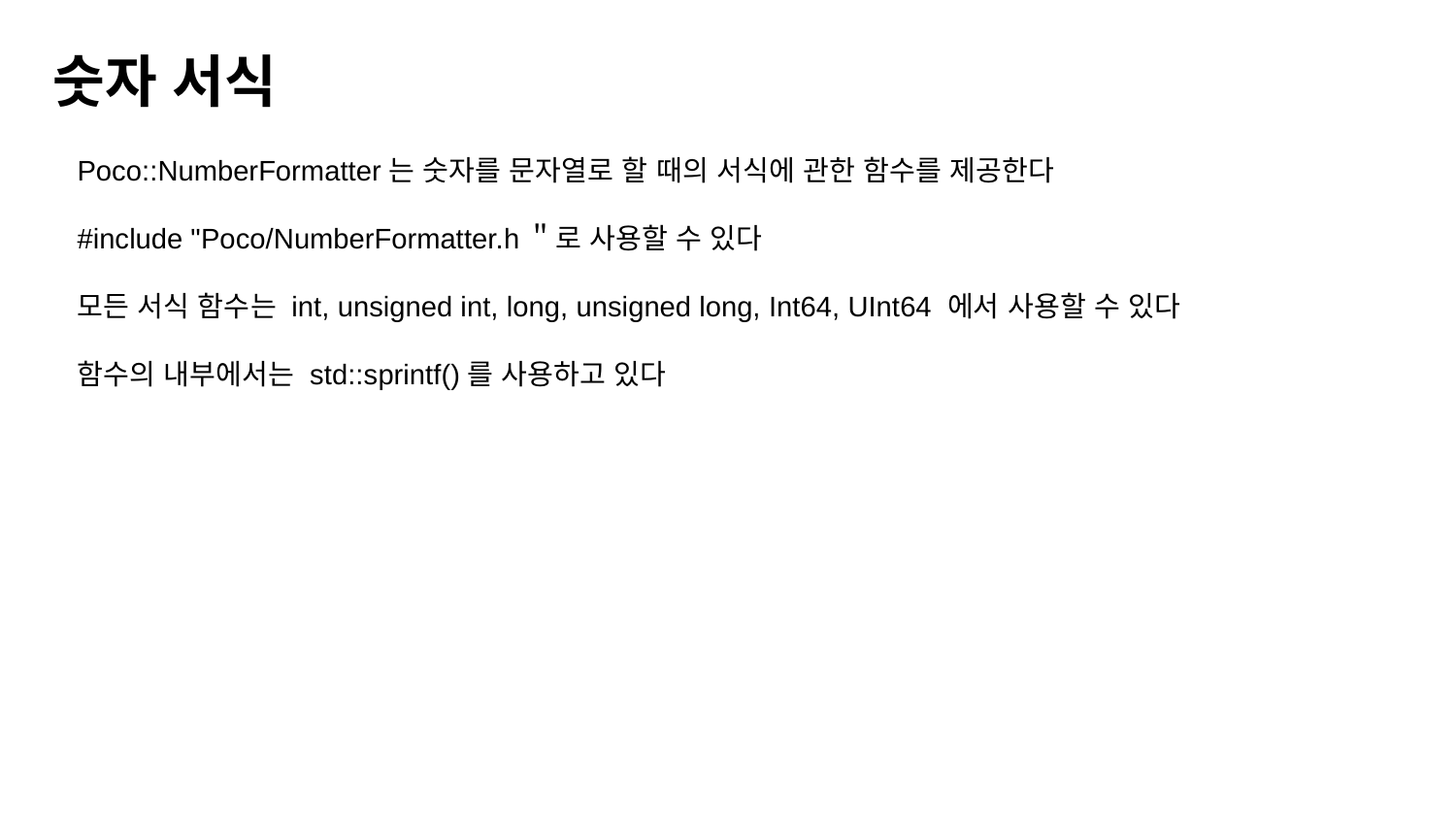

숫자 서식
Poco::NumberFormatter는 숫자를 문자열로 할 때의 서식에 관한 함수를 제공한다
#include "Poco/NumberFormatter.h＂로 사용할 수 있다
모든 서식 함수는 int, unsigned int, long, unsigned long, Int64, UInt64 에서 사용할 수 있다
함수의 내부에서는 std::sprintf()를 사용하고 있다